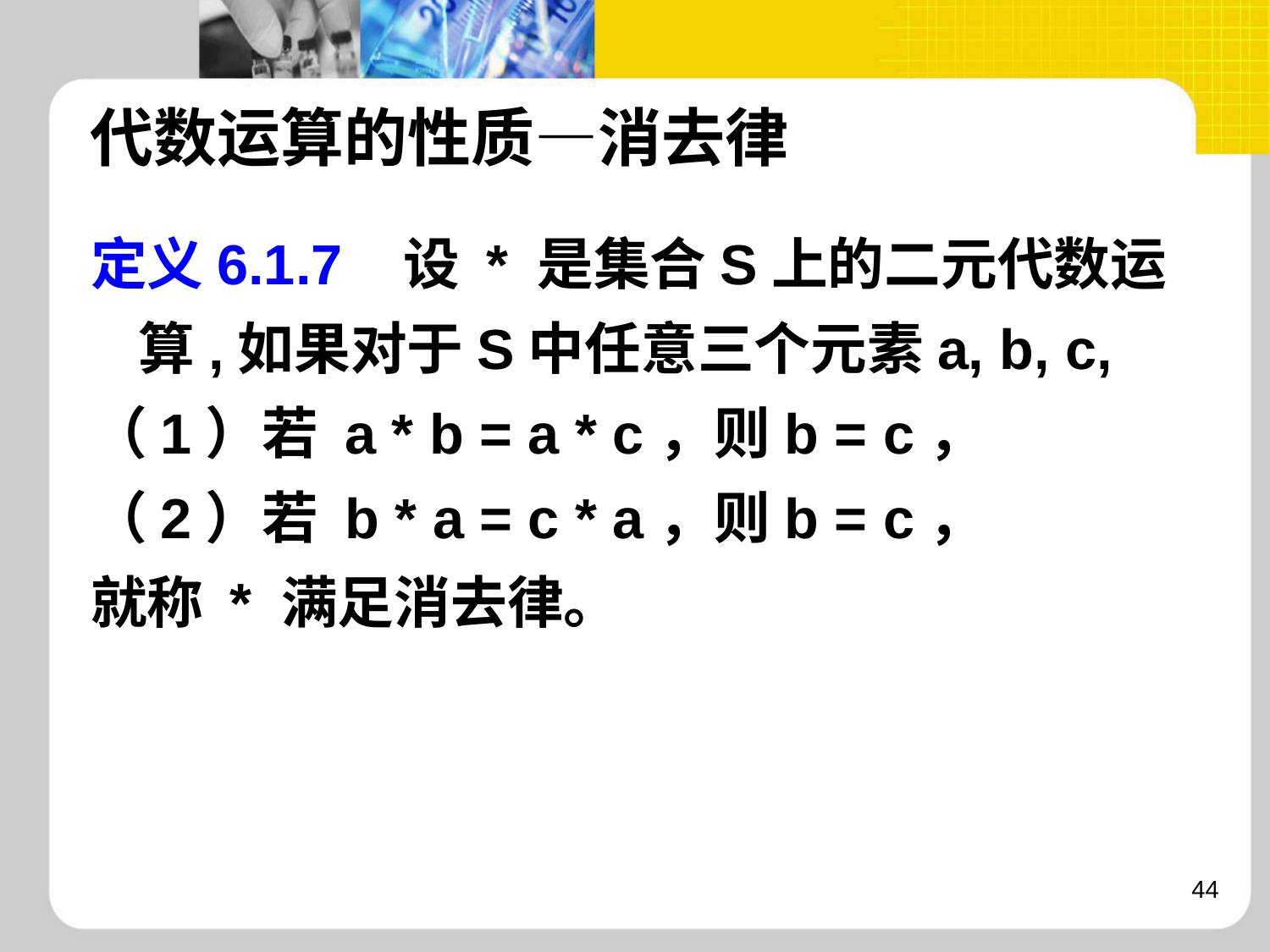

代数运算的性质—消去律
定义6.1.7   设 * 是集合S上的二元代数运算,如果对于S中任意三个元素a, b, c,
（1）若 a * b = a * c，则b = c，
（2）若 b * a = c * a，则b = c，
就称 * 满足消去律。

44